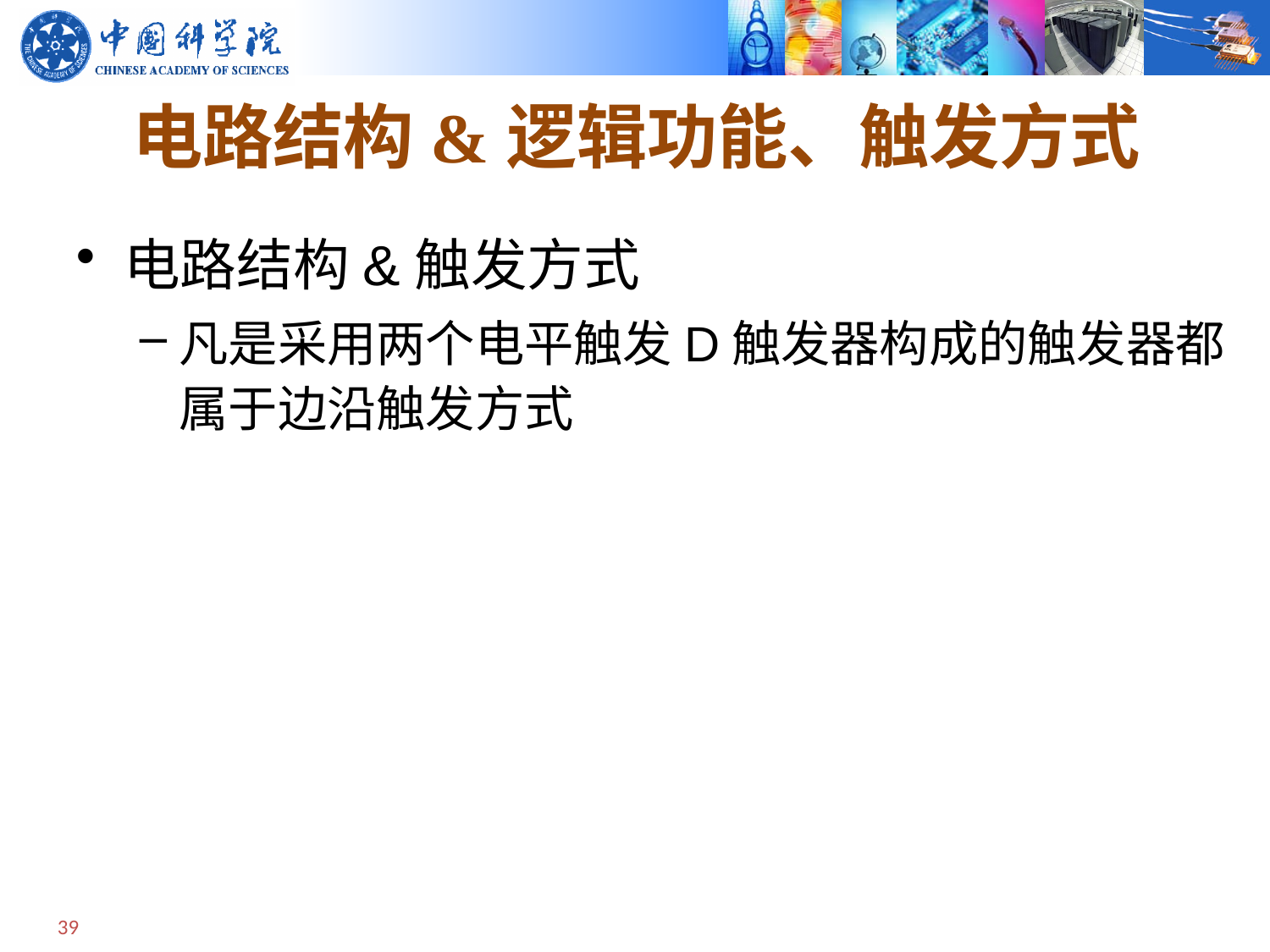

# 电路结构&逻辑功能、触发方式
电路结构&触发方式
凡是采用两个电平触发D触发器构成的触发器都属于边沿触发方式